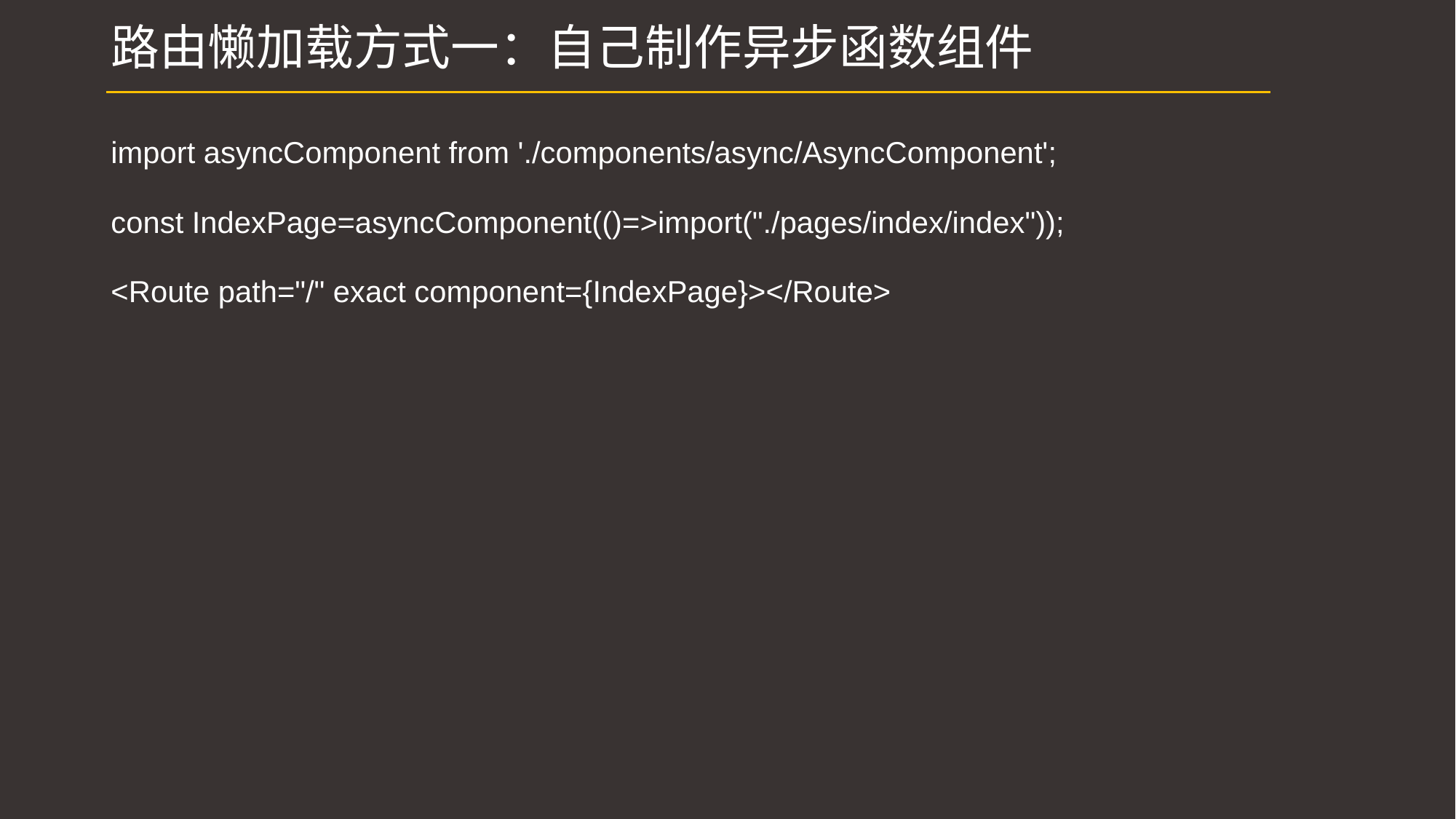

# 路由懒加载方式一：自己制作异步函数组件
import asyncComponent from './components/async/AsyncComponent';
const IndexPage=asyncComponent(()=>import("./pages/index/index"));
<Route path="/" exact component={IndexPage}></Route>